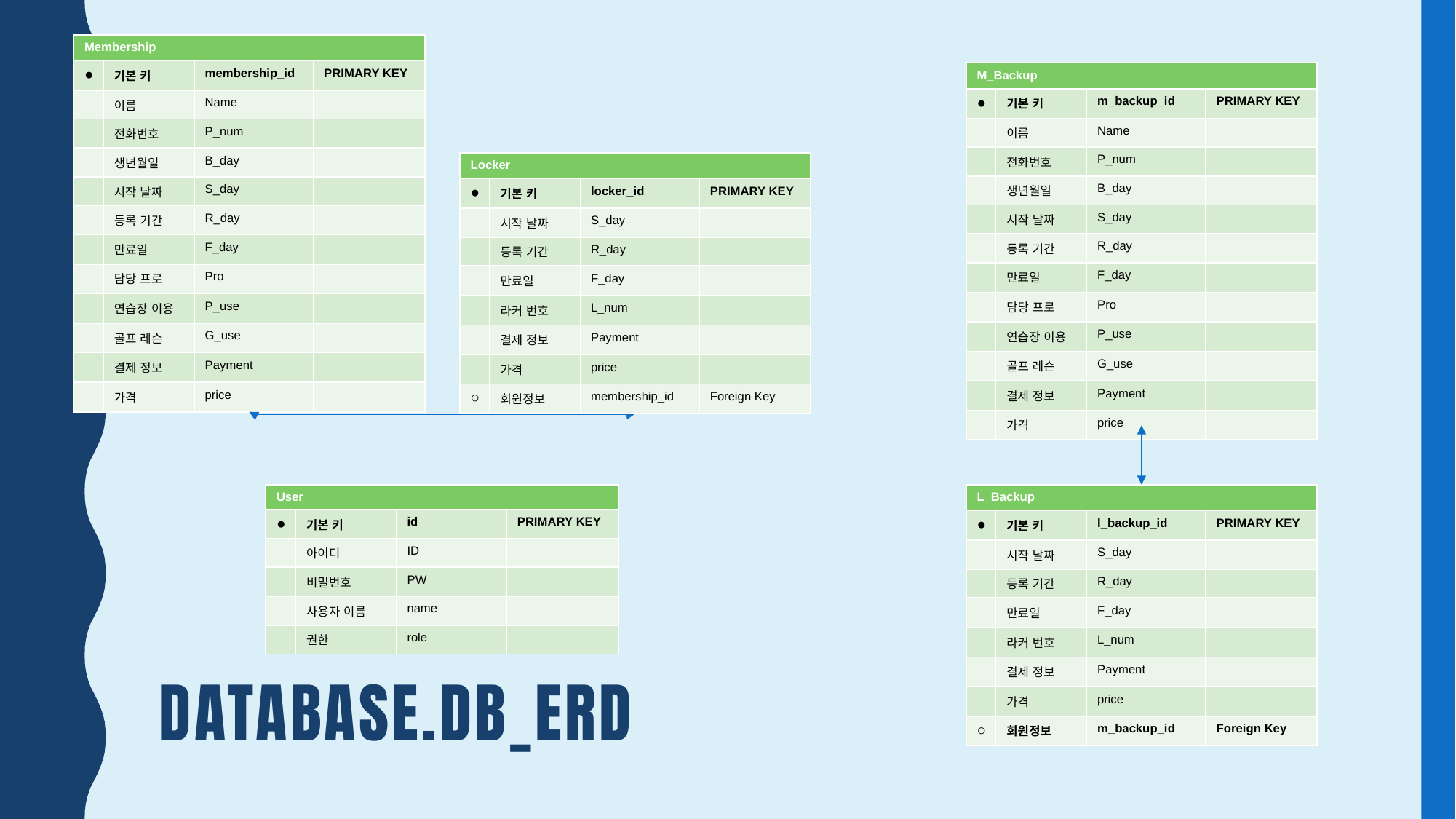

| Locker |  |  |  |
| --- | --- | --- | --- |
| ● | 기본 키 | locker\_id | PRIMARY KEY |
|  | 이름 | Name |  |
|  | 전화번호 | P\_num |  |
|  | 생년월일 | B\_day |  |
|  | 시작 날짜 | S\_day |  |
|  | 등록 기간 | R\_day |  |
|  | 만료일 | F\_day |  |
|  | 라커 번호 | L\_num |  |
|  | 결제 정보 | Payment |  |
|  | 가격 | price |  |
| Membership |  |  |  |
| --- | --- | --- | --- |
| ● | 기본 키 | membership\_id | PRIMARY KEY |
|  | 이름 | Name |  |
|  | 전화번호 | P\_num |  |
|  | 생년월일 | B\_day |  |
|  | 시작 날짜 | S\_day |  |
|  | 등록 기간 | R\_day |  |
|  | 만료일 | F\_day |  |
|  | 담당 프로 | Pro |  |
|  | 연습장 이용 | P\_use |  |
|  | 골프 레슨 | G\_use |  |
|  | 결제 정보 | Payment |  |
|  | 가격 | price |  |
| M\_Backup |  |  |  |
| --- | --- | --- | --- |
| ● | 기본 키 | m\_backup\_id | PRIMARY KEY |
|  | 이름 | Name |  |
|  | 전화번호 | P\_num |  |
|  | 생년월일 | B\_day |  |
|  | 시작 날짜 | S\_day |  |
|  | 등록 기간 | R\_day |  |
|  | 만료일 | F\_day |  |
|  | 담당 프로 | Pro |  |
|  | 연습장 이용 | P\_use |  |
|  | 골프 레슨 | G\_use |  |
|  | 결제 정보 | Payment |  |
|  | 가격 | price |  |
| Locker |  |  |  |
| --- | --- | --- | --- |
| ● | 기본 키 | locker\_id | PRIMARY KEY |
|  | 시작 날짜 | S\_day |  |
|  | 등록 기간 | R\_day |  |
|  | 만료일 | F\_day |  |
|  | 라커 번호 | L\_num |  |
|  | 결제 정보 | Payment |  |
|  | 가격 | price |  |
| ○ | 회원정보 | membership\_id | Foreign Key |
| L\_Backup |  |  |  |
| --- | --- | --- | --- |
| ● | 기본 키 | l\_backup\_id | PRIMARY KEY |
|  | 이름 | Name |  |
|  | 전화번호 | P\_num |  |
|  | 생년월일 | B\_day |  |
|  | 시작 날짜 | S\_day |  |
|  | 등록 기간 | R\_day |  |
|  | 만료일 | F\_day |  |
|  | 라커 번호 | L\_num |  |
|  | 결제 정보 | Payment |  |
|  | 가격 | price |  |
| User |  |  |  |
| --- | --- | --- | --- |
| ● | 기본 키 | id | PRIMARY KEY |
|  | 아이디 | ID |  |
|  | 비밀번호 | PW |  |
|  | 사용자 이름 | name |  |
|  | 권한 | role |  |
| L\_Backup |  |  |  |
| --- | --- | --- | --- |
| ● | 기본 키 | l\_backup\_id | PRIMARY KEY |
|  | 시작 날짜 | S\_day |  |
|  | 등록 기간 | R\_day |  |
|  | 만료일 | F\_day |  |
|  | 라커 번호 | L\_num |  |
|  | 결제 정보 | Payment |  |
|  | 가격 | price |  |
| ○ | 회원정보 | m\_backup\_id | Foreign Key |
# database.db_ERD